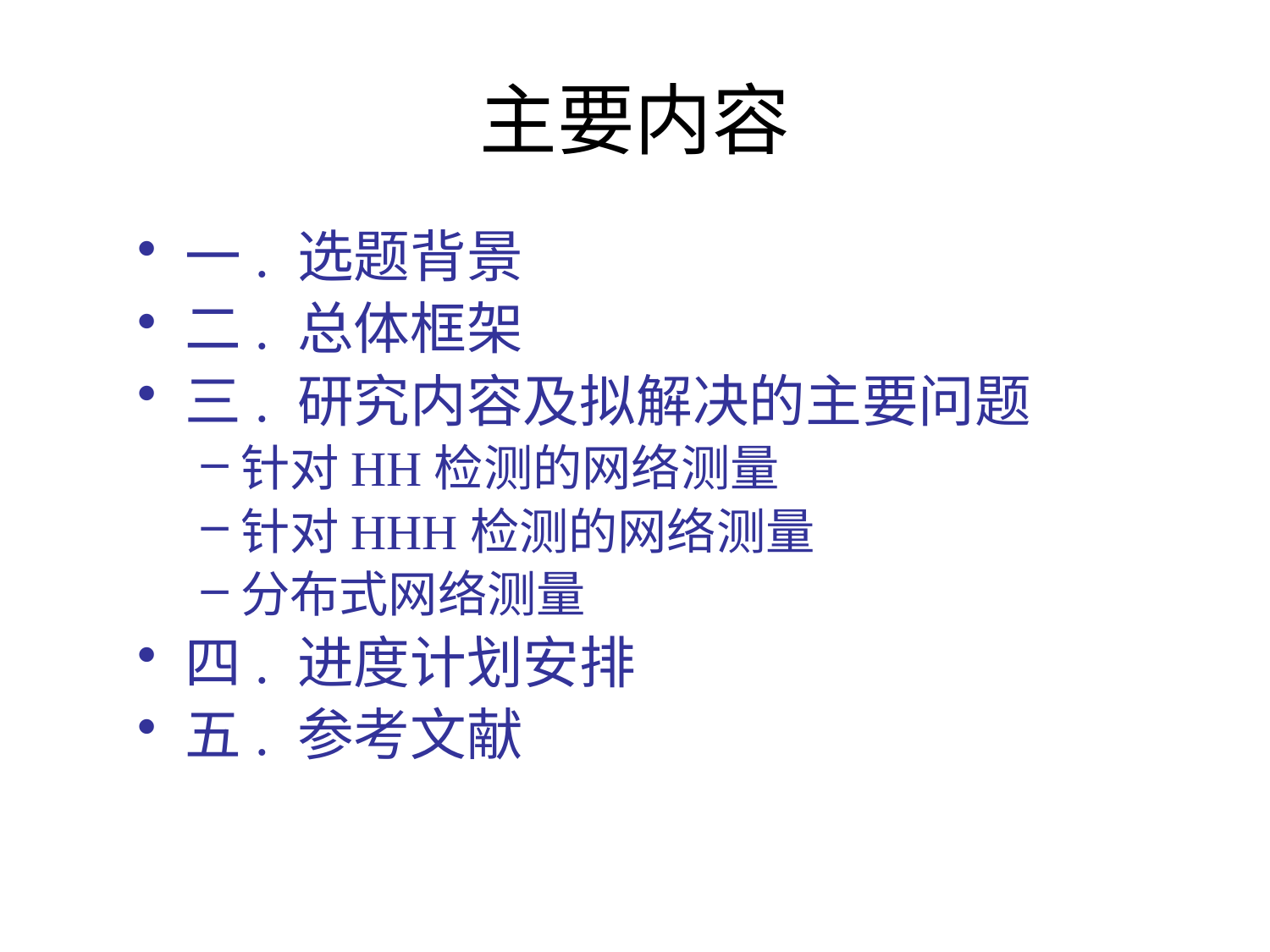

# 主要内容
一. 选题背景
二. 总体框架
三. 研究内容及拟解决的主要问题
针对HH检测的网络测量
针对HHH检测的网络测量
分布式网络测量
四. 进度计划安排
五. 参考文献